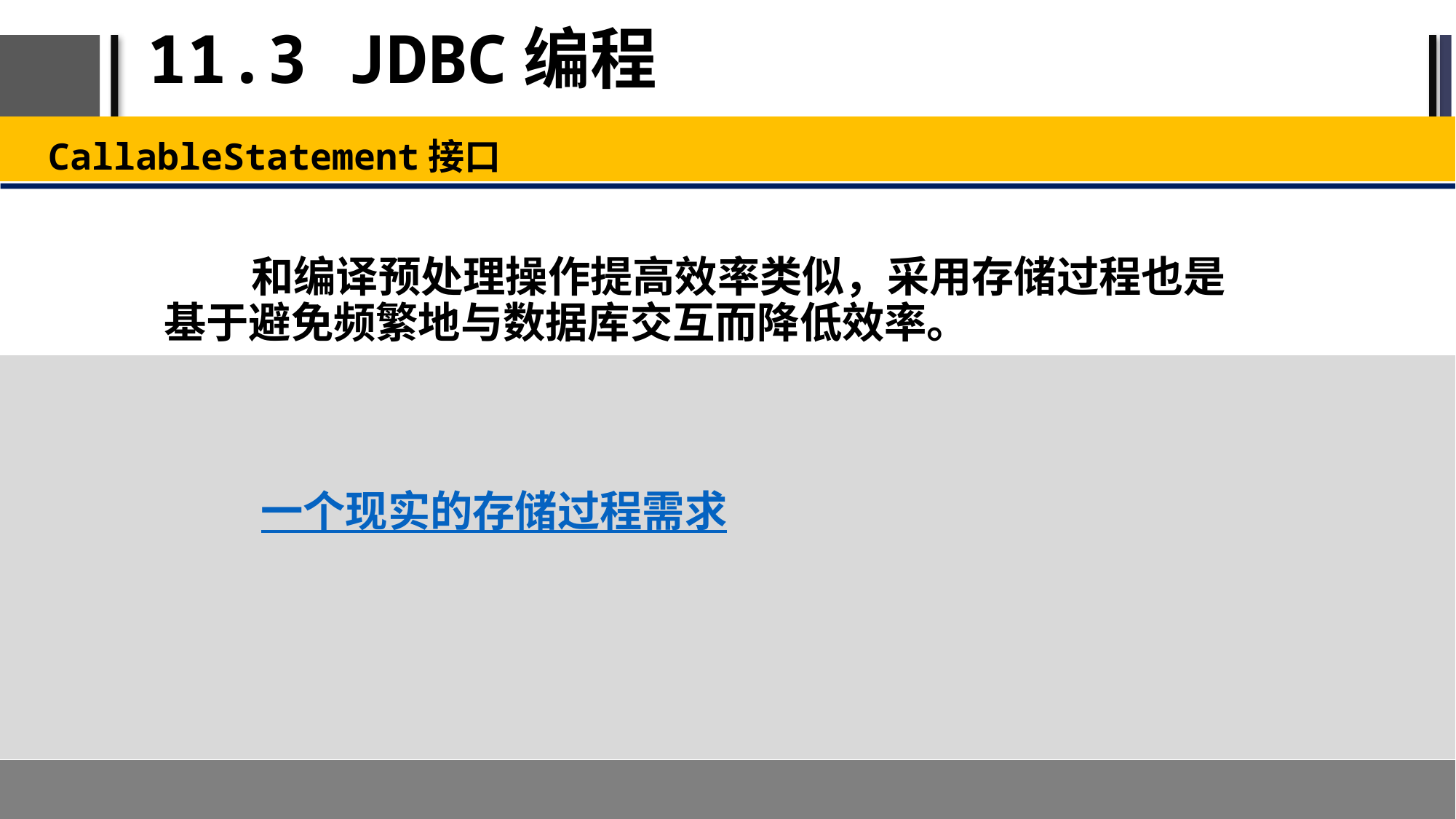

# 11.3 JDBC编程

CallableStatement接口

        和编译预处理操作提高效率类似，采用存储过程也是基于避免频繁地与数据库交互而降低效率。

         一个现实的存储过程需求